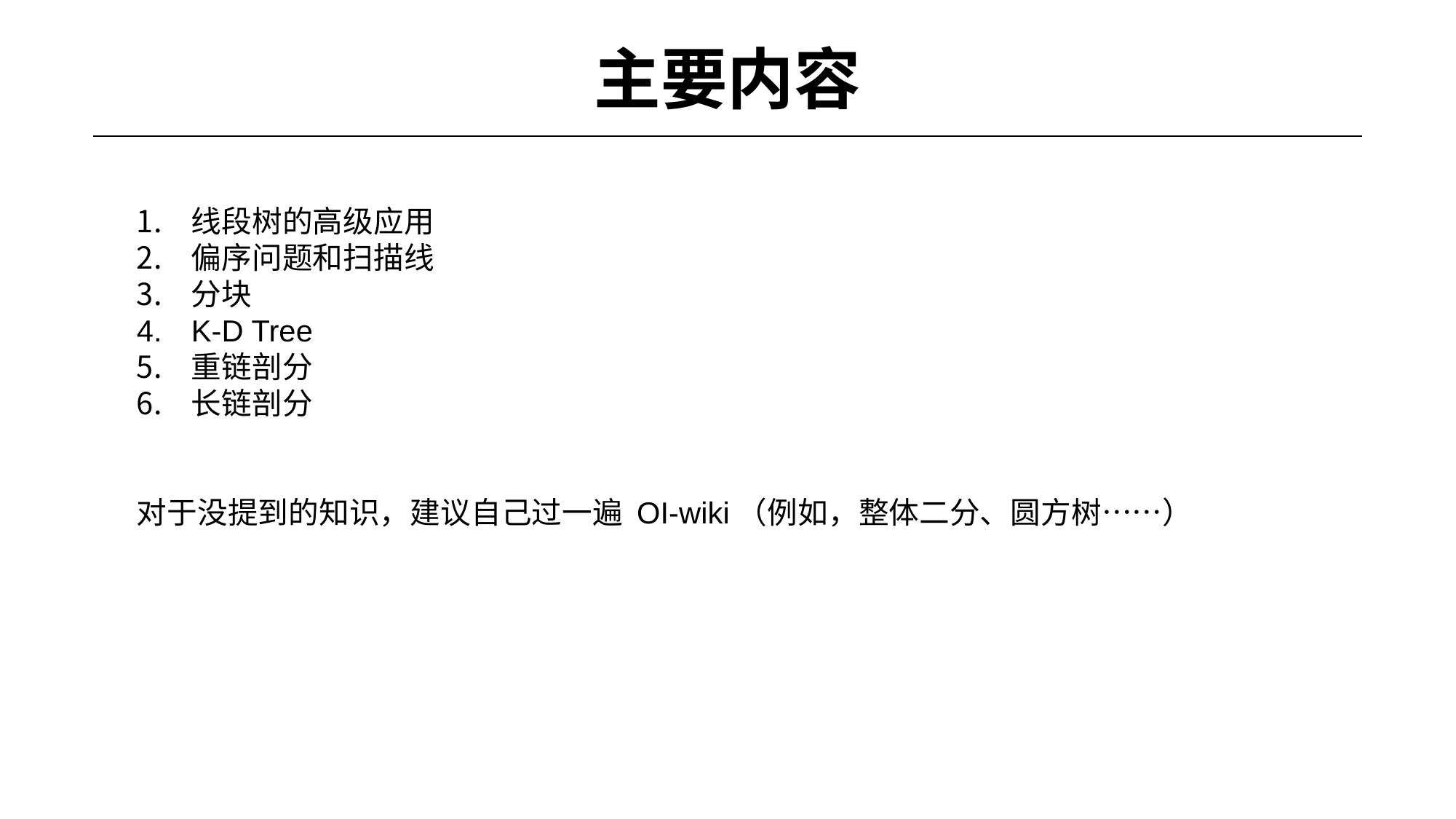

# 主要内容
线段树的高级应用
偏序问题和扫描线
分块
K-D Tree
重链剖分
长链剖分

对于没提到的知识，建议自己过一遍 OI-wiki（例如，整体二分、圆方树……）